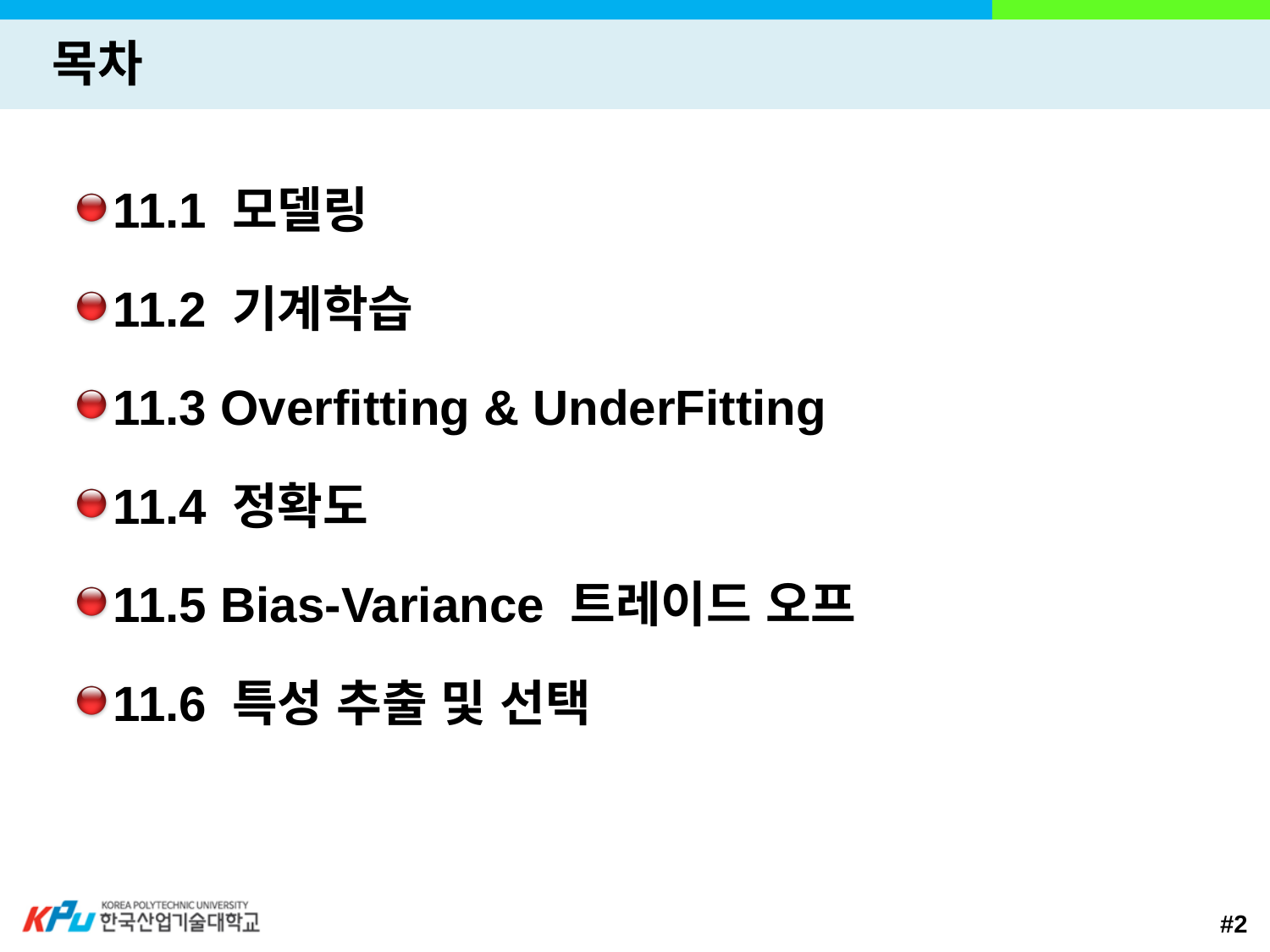

# 목차
11.1 모델링
11.2 기계학습
11.3 Overfitting & UnderFitting
11.4 정확도
11.5 Bias-Variance 트레이드 오프
11.6 특성 추출 및 선택